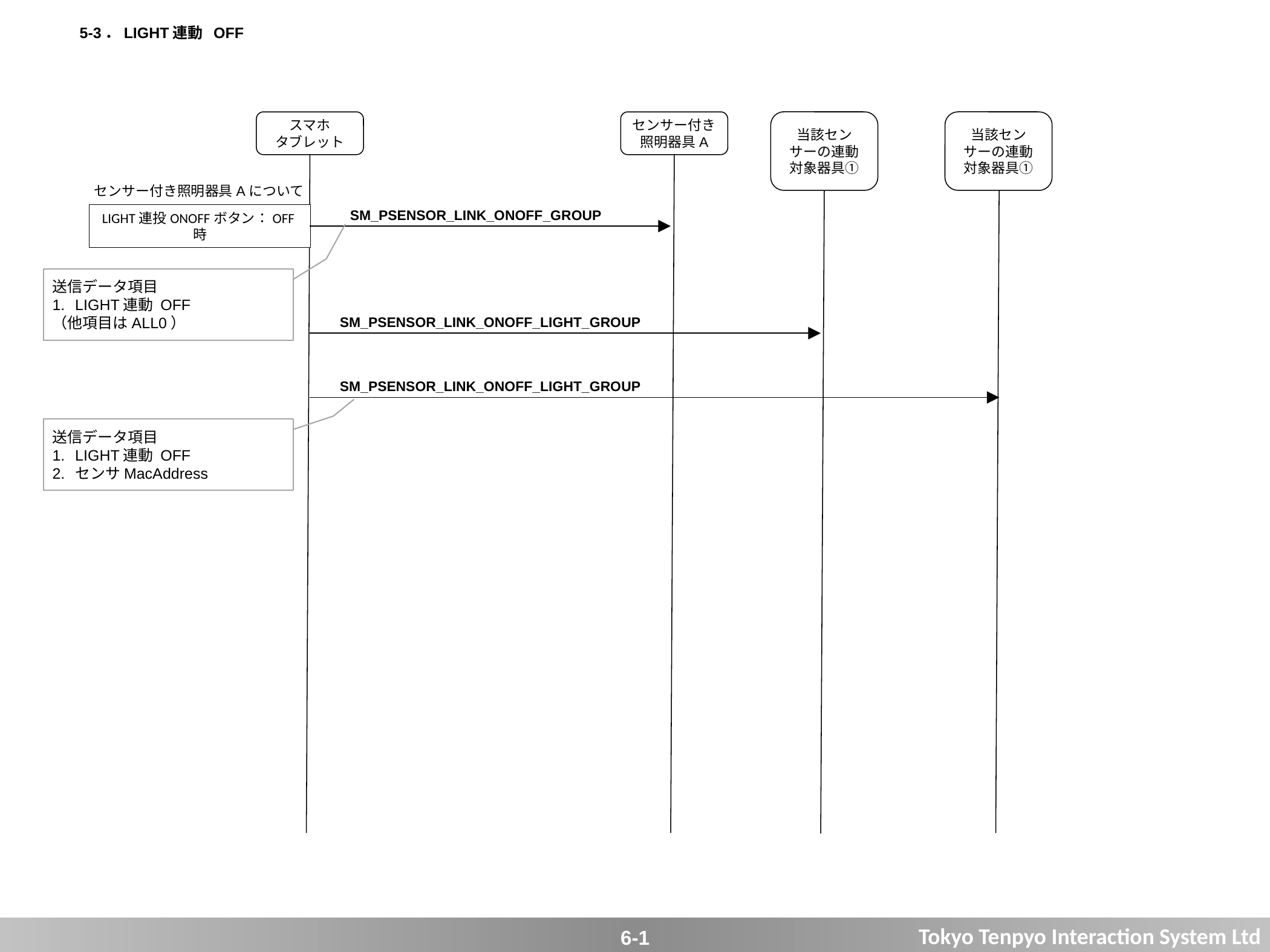

5-3．LIGHT連動  OFF
スマホ
タブレット
センサー付き
照明器具A
当該センサーの連動対象器具①
当該センサーの連動対象器具①
センサー付き照明器具Aについて
SM_PSENSOR_LINK_ONOFF_GROUP
LIGHT連投ONOFFボタン：OFF時
送信データ項目
LIGHT連動 OFF
（他項目はALL0）
SM_PSENSOR_LINK_ONOFF_LIGHT_GROUP
SM_PSENSOR_LINK_ONOFF_LIGHT_GROUP
送信データ項目
LIGHT連動 OFF
センサMacAddress
6-1